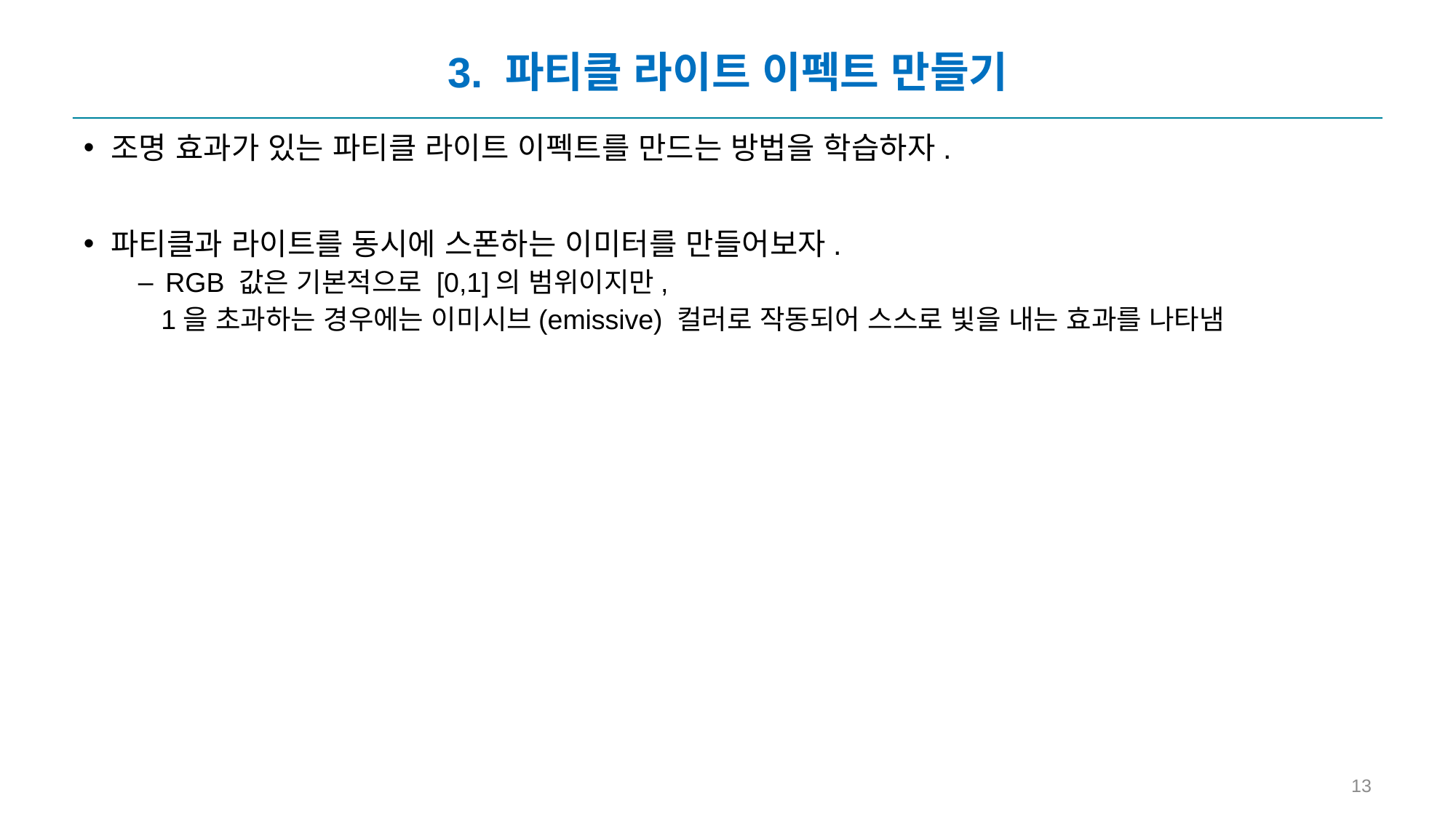

# 3. 파티클 라이트 이펙트 만들기
조명 효과가 있는 파티클 라이트 이펙트를 만드는 방법을 학습하자.

파티클과 라이트를 동시에 스폰하는 이미터를 만들어보자.
RGB 값은 기본적으로 [0,1]의 범위이지만,
   1을 초과하는 경우에는 이미시브(emissive) 컬러로 작동되어 스스로 빛을 내는 효과를 나타냄

13